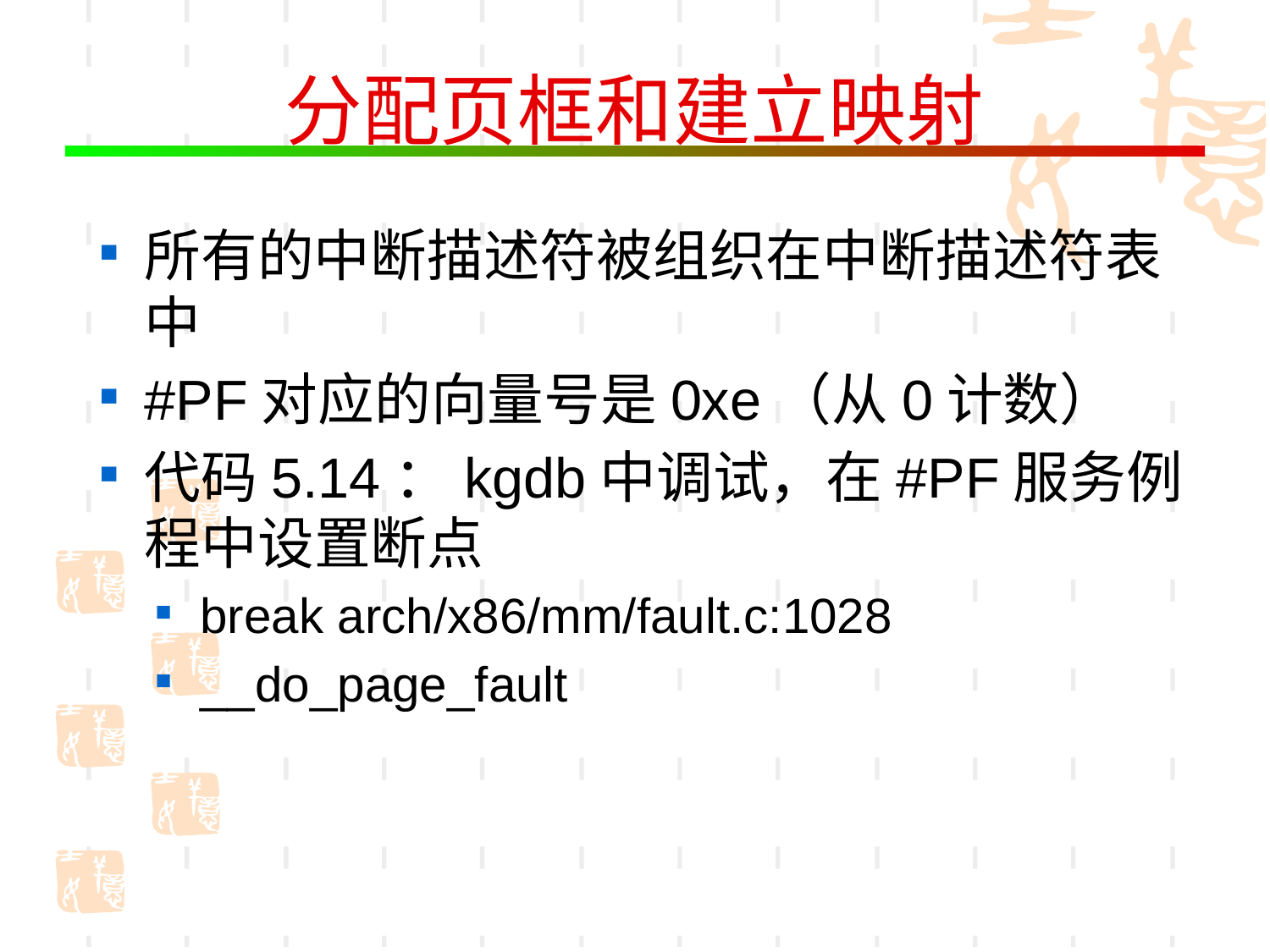

# 分配页框和建立映射
所有的中断描述符被组织在中断描述符表中
#PF对应的向量号是0xe（从0计数）
代码5.14：kgdb中调试，在#PF服务例程中设置断点
break arch/x86/mm/fault.c:1028
__do_page_fault